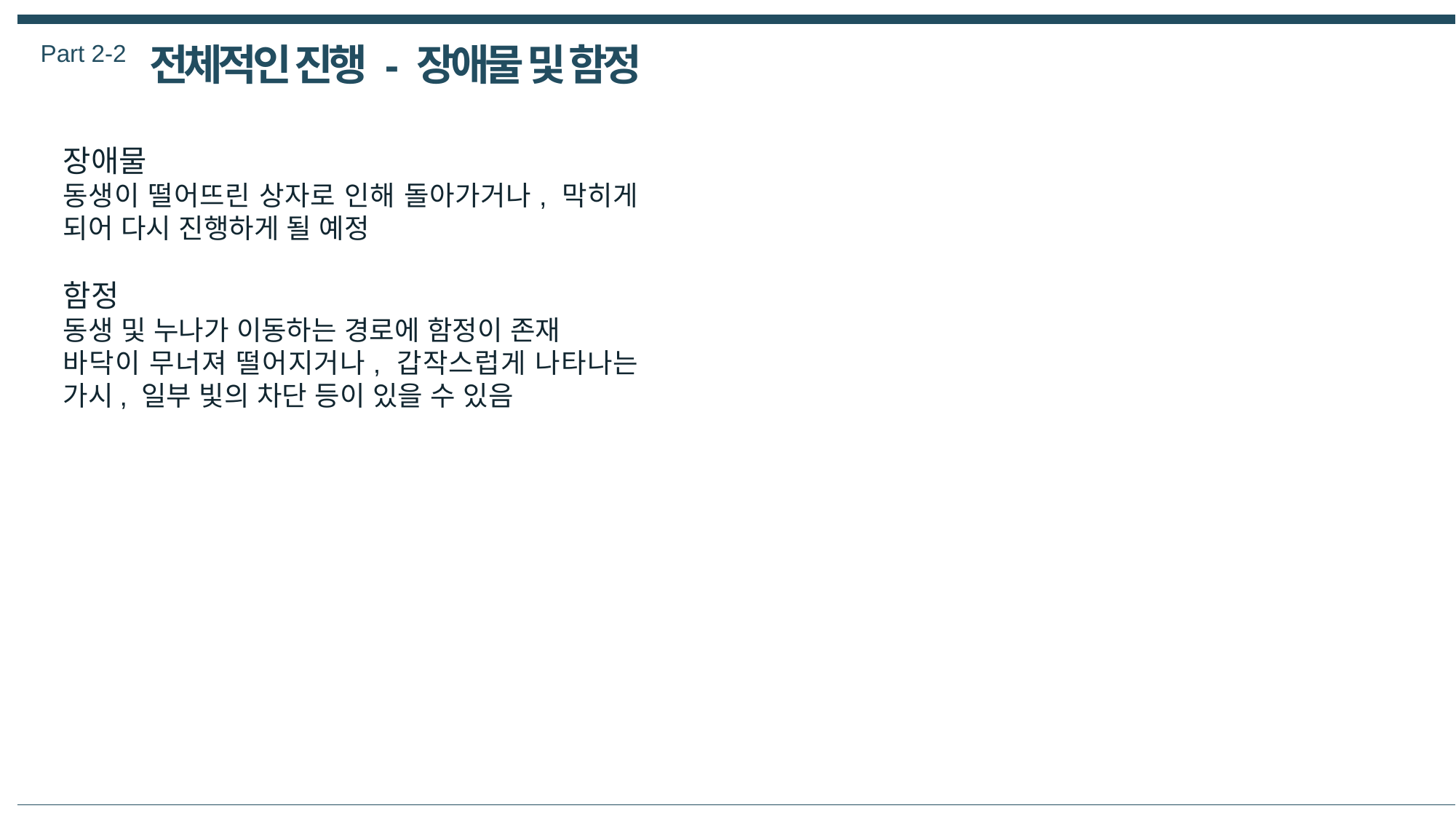

Part 2-2
전체적인 진행 - 장애물 및 함정
장애물
동생이 떨어뜨린 상자로 인해 돌아가거나, 막히게 되어 다시 진행하게 될 예정

함정
동생 및 누나가 이동하는 경로에 함정이 존재
바닥이 무너져 떨어지거나, 갑작스럽게 나타나는 가시, 일부 빛의 차단 등이 있을 수 있음